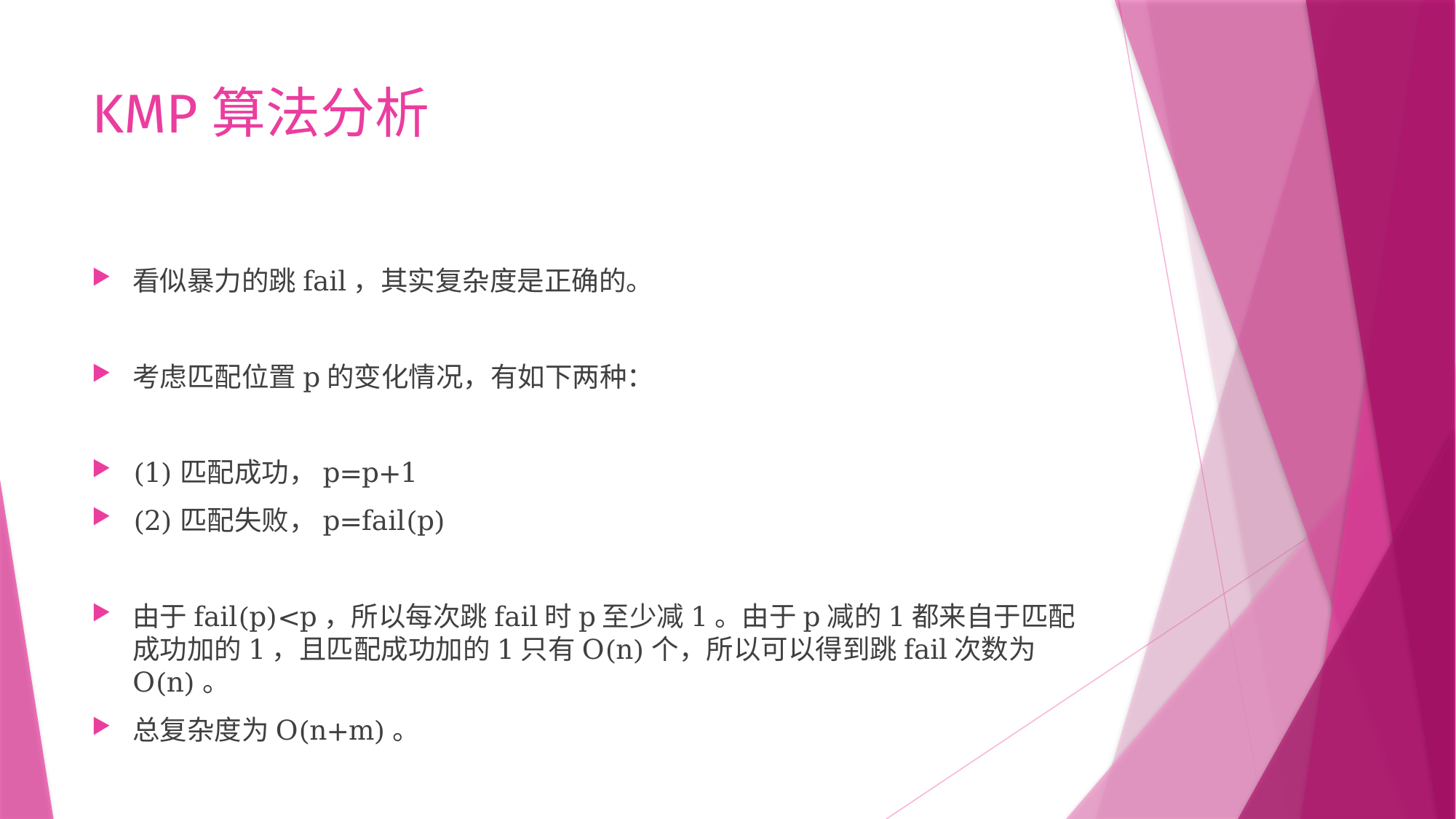

# KMP算法分析
看似暴力的跳fail，其实复杂度是正确的。

考虑匹配位置p的变化情况，有如下两种：

(1)匹配成功，p=p+1
(2)匹配失败，p=fail(p)

由于fail(p)<p，所以每次跳fail时p至少减1。由于p减的1都来自于匹配成功加的1，且匹配成功加的1只有O(n)个，所以可以得到跳fail次数为O(n)。
总复杂度为O(n+m)。